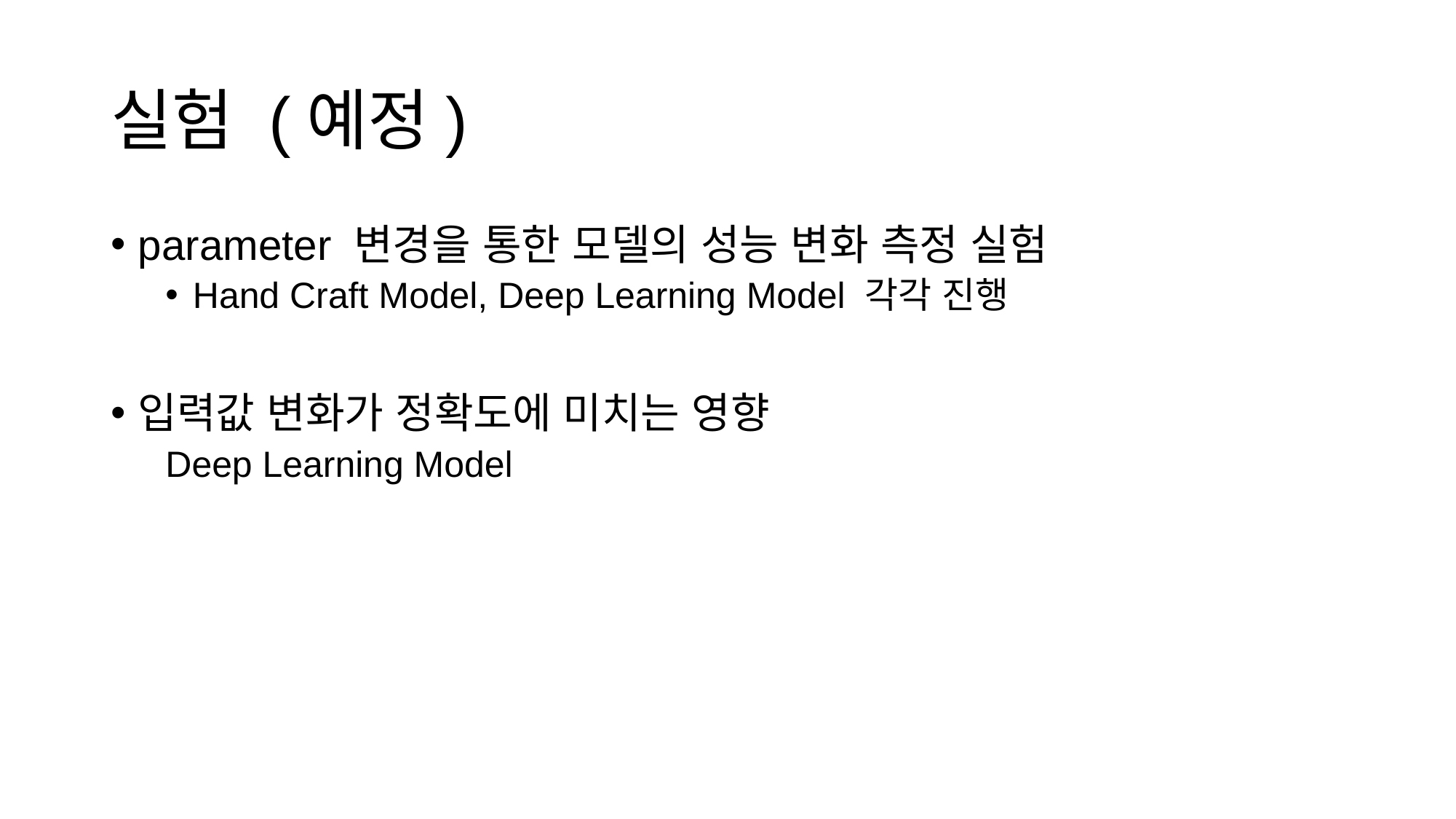

# 실험 (예정)
parameter 변경을 통한 모델의 성능 변화 측정 실험
Hand Craft Model, Deep Learning Model 각각 진행

입력값 변화가 정확도에 미치는 영향
Deep Learning Model